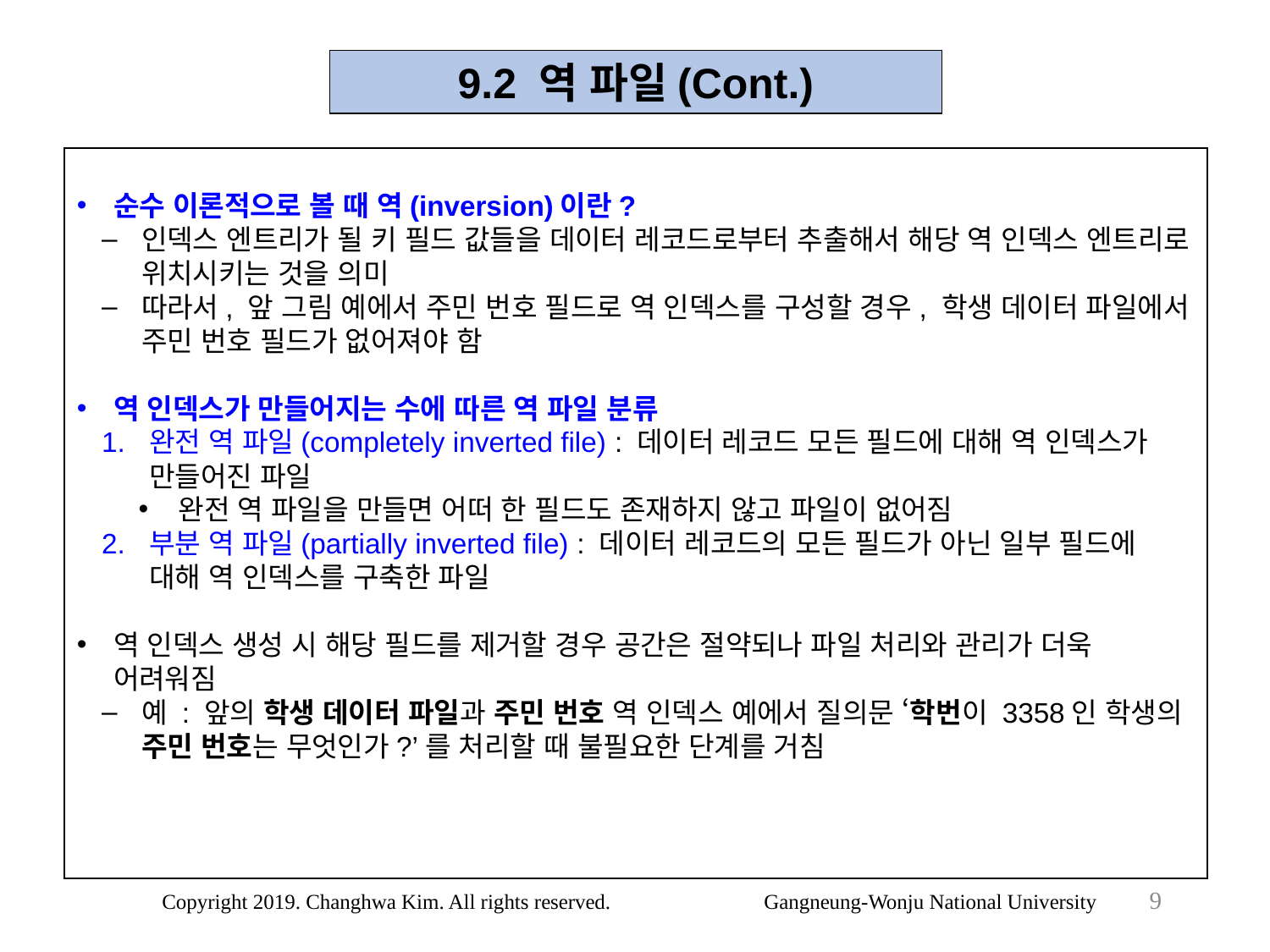

9.2 역 파일(Cont.)

순수 이론적으로 볼 때 역(inversion)이란?
인덱스 엔트리가 될 키 필드 값들을 데이터 레코드로부터 추출해서 해당 역 인덱스 엔트리로 위치시키는 것을 의미
따라서, 앞 그림 예에서 주민 번호 필드로 역 인덱스를 구성할 경우, 학생 데이터 파일에서 주민 번호 필드가 없어져야 함

역 인덱스가 만들어지는 수에 따른 역 파일 분류
완전 역 파일(completely inverted file) : 데이터 레코드 모든 필드에 대해 역 인덱스가 만들어진 파일
완전 역 파일을 만들면 어떠 한 필드도 존재하지 않고 파일이 없어짐
부분 역 파일(partially inverted file) : 데이터 레코드의 모든 필드가 아닌 일부 필드에 대해 역 인덱스를 구축한 파일

역 인덱스 생성 시 해당 필드를 제거할 경우 공간은 절약되나 파일 처리와 관리가 더욱 어려워짐
예 : 앞의 학생 데이터 파일과 주민 번호 역 인덱스 예에서 질의문 ‘학번이 3358인 학생의 주민 번호는 무엇인가?’를 처리할 때 불필요한 단계를 거침

9
Copyright 2019. Changhwa Kim. All rights reserved.                             Gangneung-Wonju National University